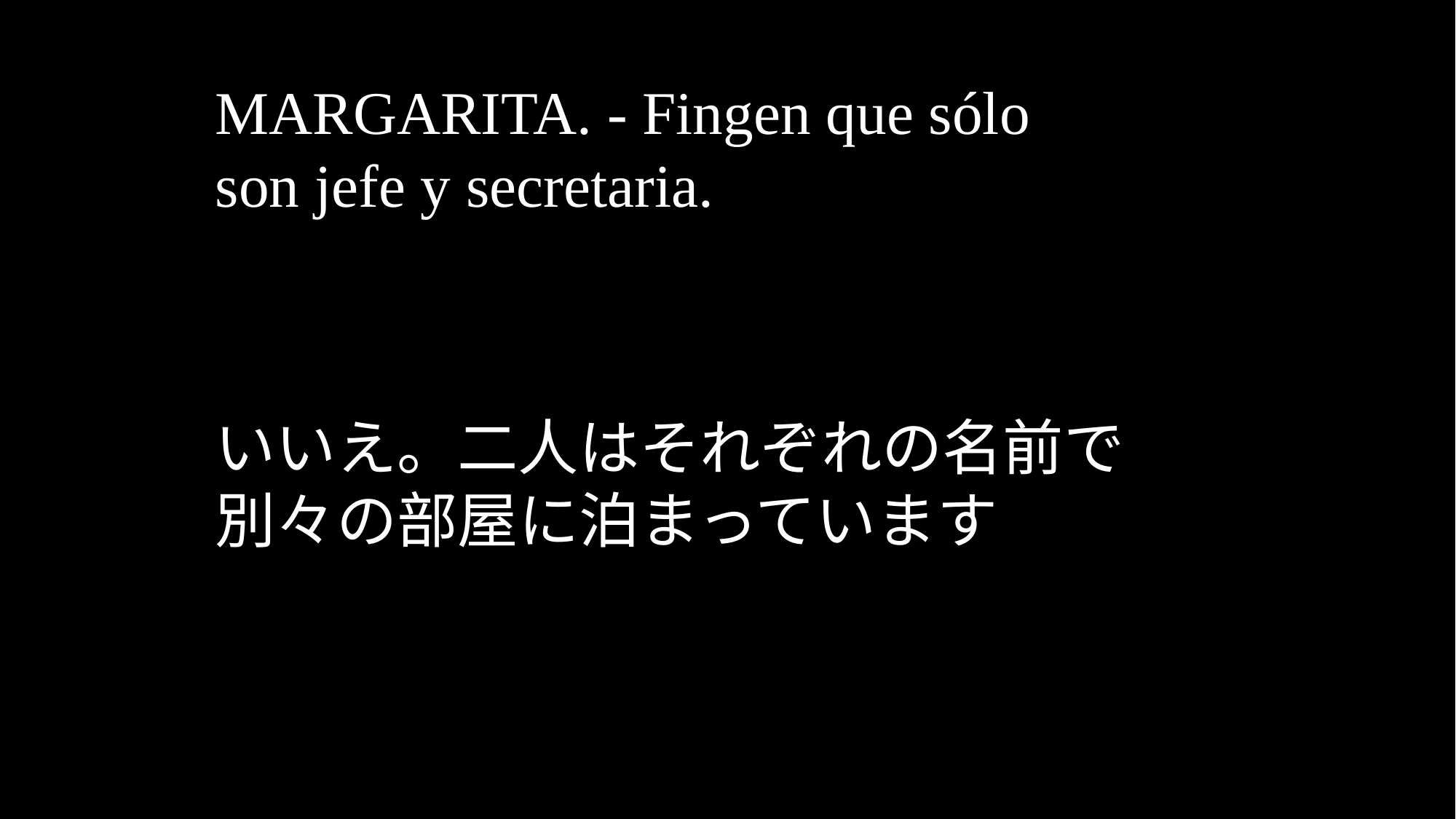

MARGARITA. - Fingen que sólo son jefe y secretaria.

いいえ。二人はそれぞれの名前で別々の部屋に泊まっています